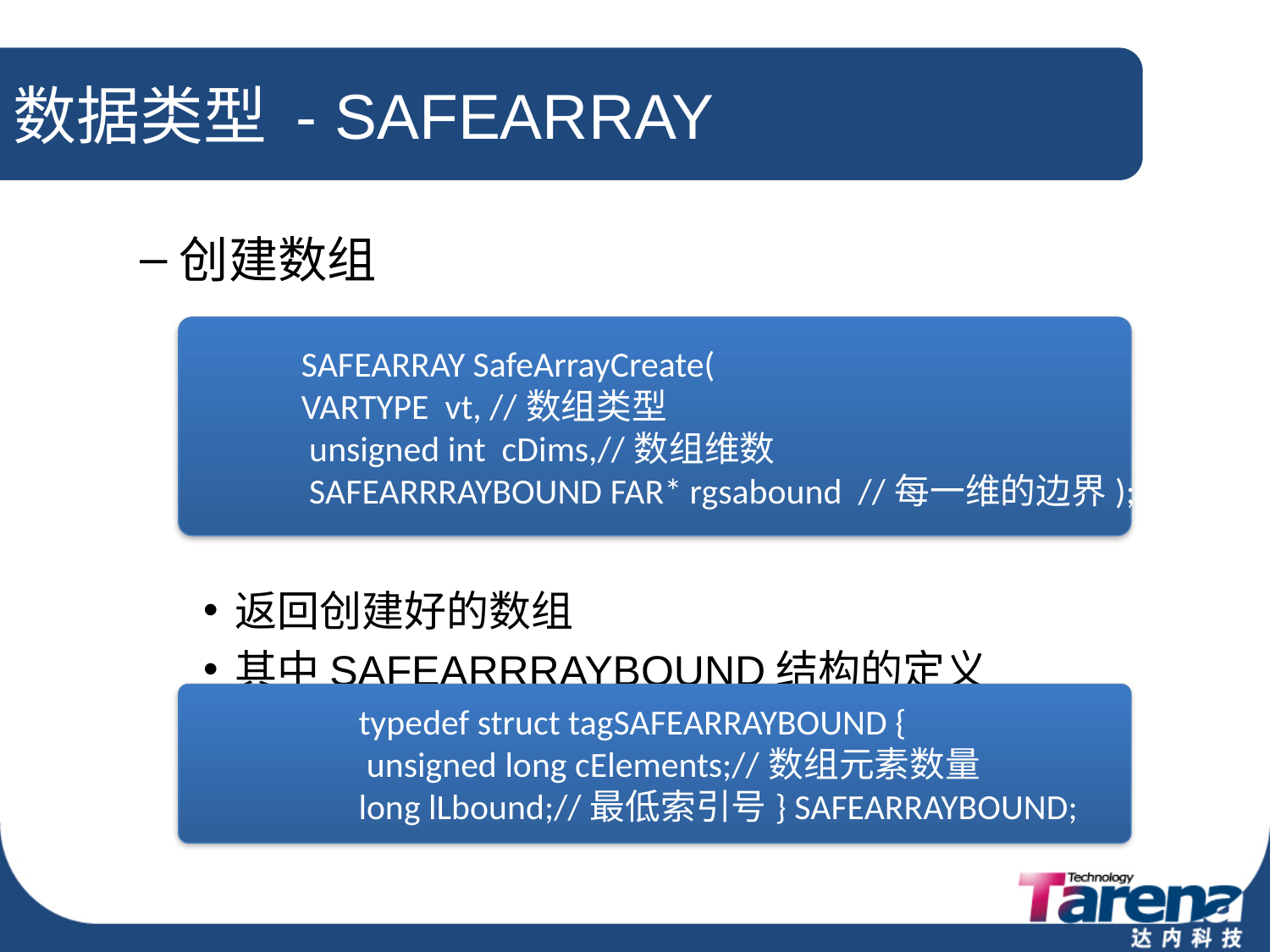

# 数据类型 - SAFEARRAY
创建数组

返回创建好的数组
其中SAFEARRRAYBOUND结构的定义

SAFEARRAY SafeArrayCreate(
VARTYPE  vt, //数组类型
 unsigned int  cDims,//数组维数
 SAFEARRRAYBOUND FAR* rgsabound  //每一维的边界);
typedef struct tagSAFEARRAYBOUND {
 unsigned long cElements;//数组元素数量
long lLbound;//最低索引号} SAFEARRAYBOUND;